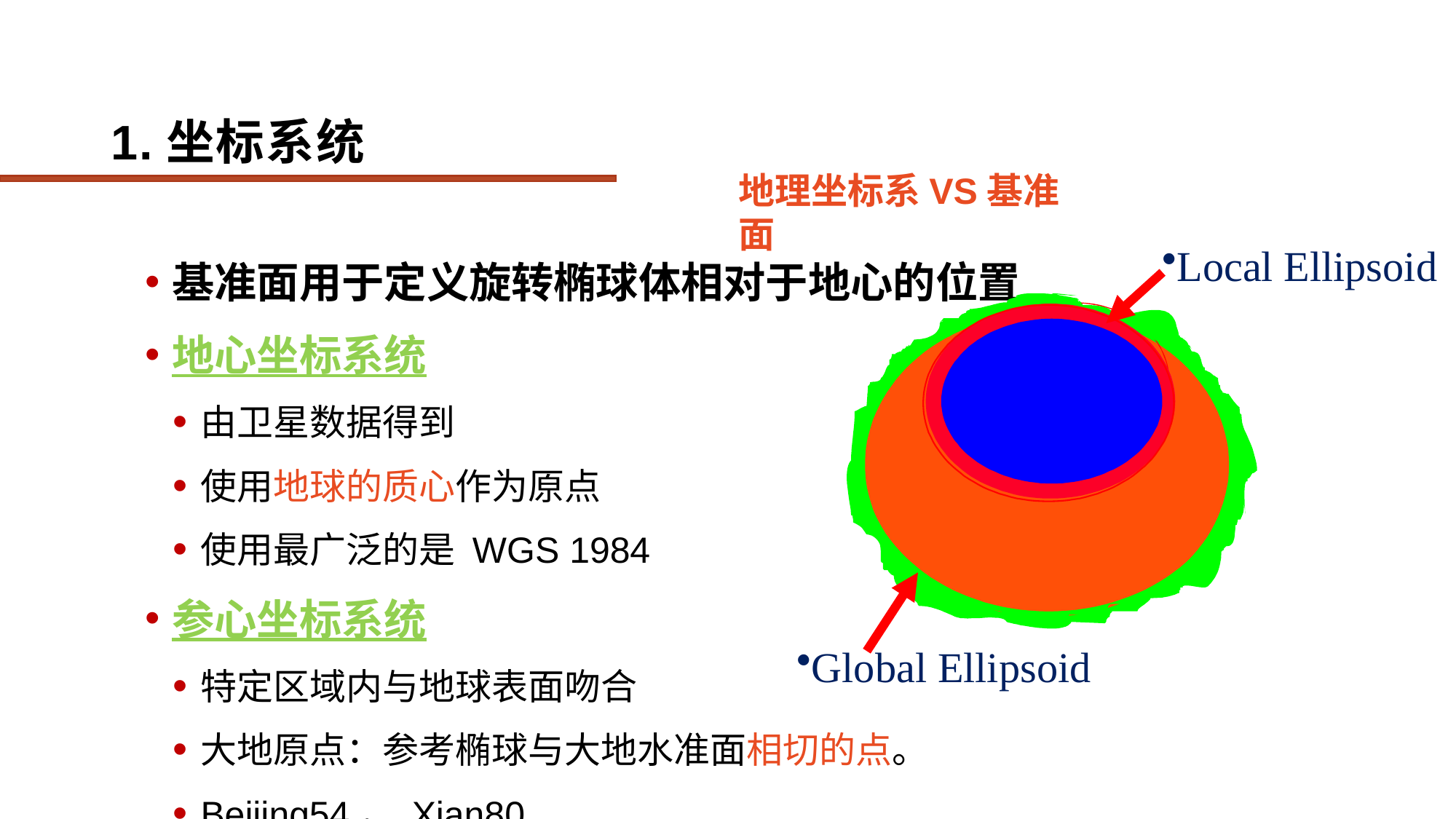

# 1.坐标系统
地理坐标系VS基准面
基准面用于定义旋转椭球体相对于地心的位置
地心坐标系统
由卫星数据得到
使用地球的质心作为原点
使用最广泛的是 WGS 1984
参心坐标系统
特定区域内与地球表面吻合
大地原点：参考椭球与大地水准面相切的点。
Beijing54， Xian80
Local Ellipsoid

Global Ellipsoid